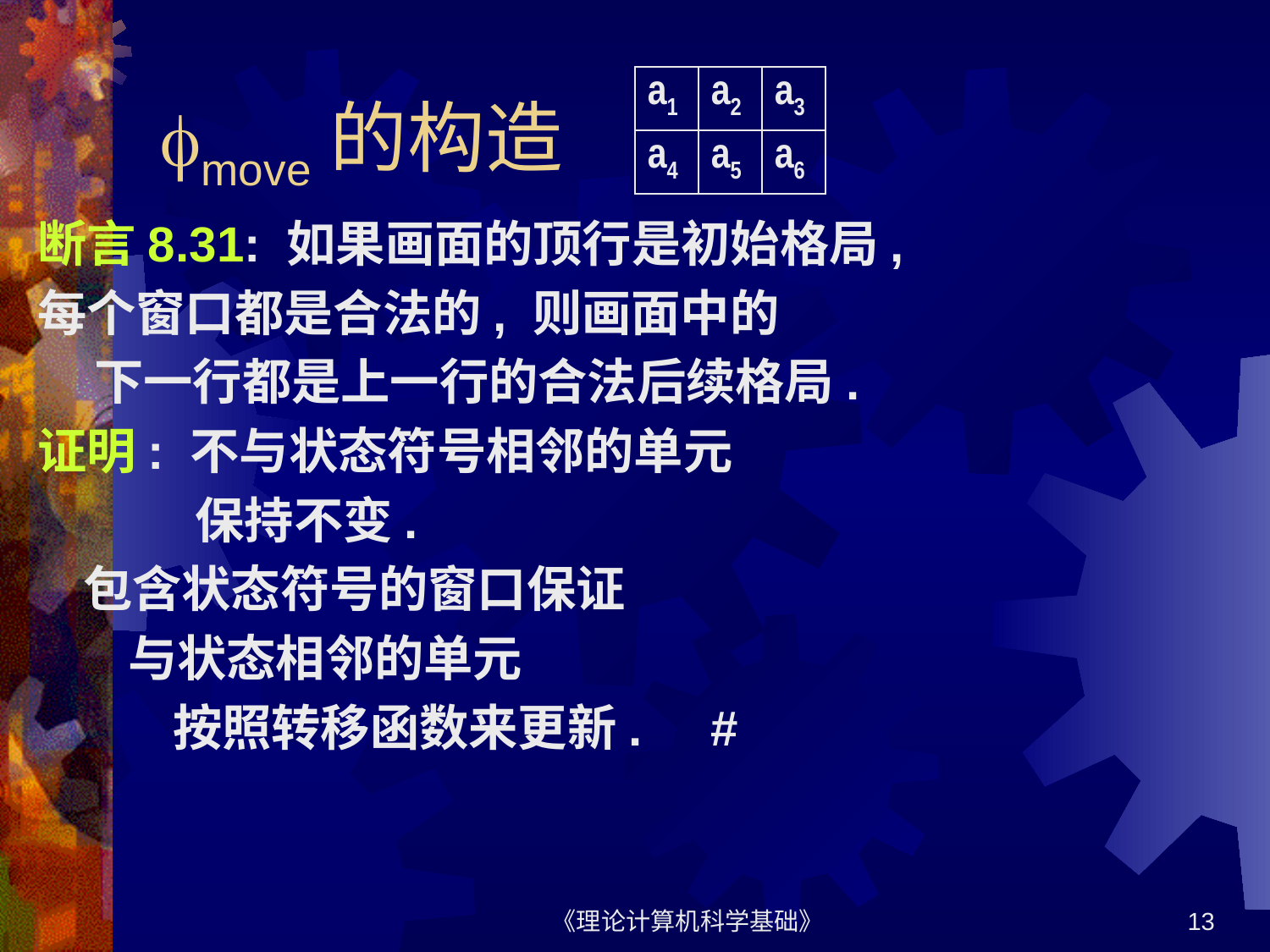

# φmove的构造
a1
a2

a3

a4
a5

a6

断言8.31: 如果画面的顶行是初始格局,
每个窗口都是合法的, 则画面中的
    下一行都是上一行的合法后续格局.
证明: 不与状态符号相邻的单元
             保持不变.
   包含状态符号的窗口保证
       与状态相邻的单元
           按照转移函数来更新.     #
《理论计算机科学基础》
13